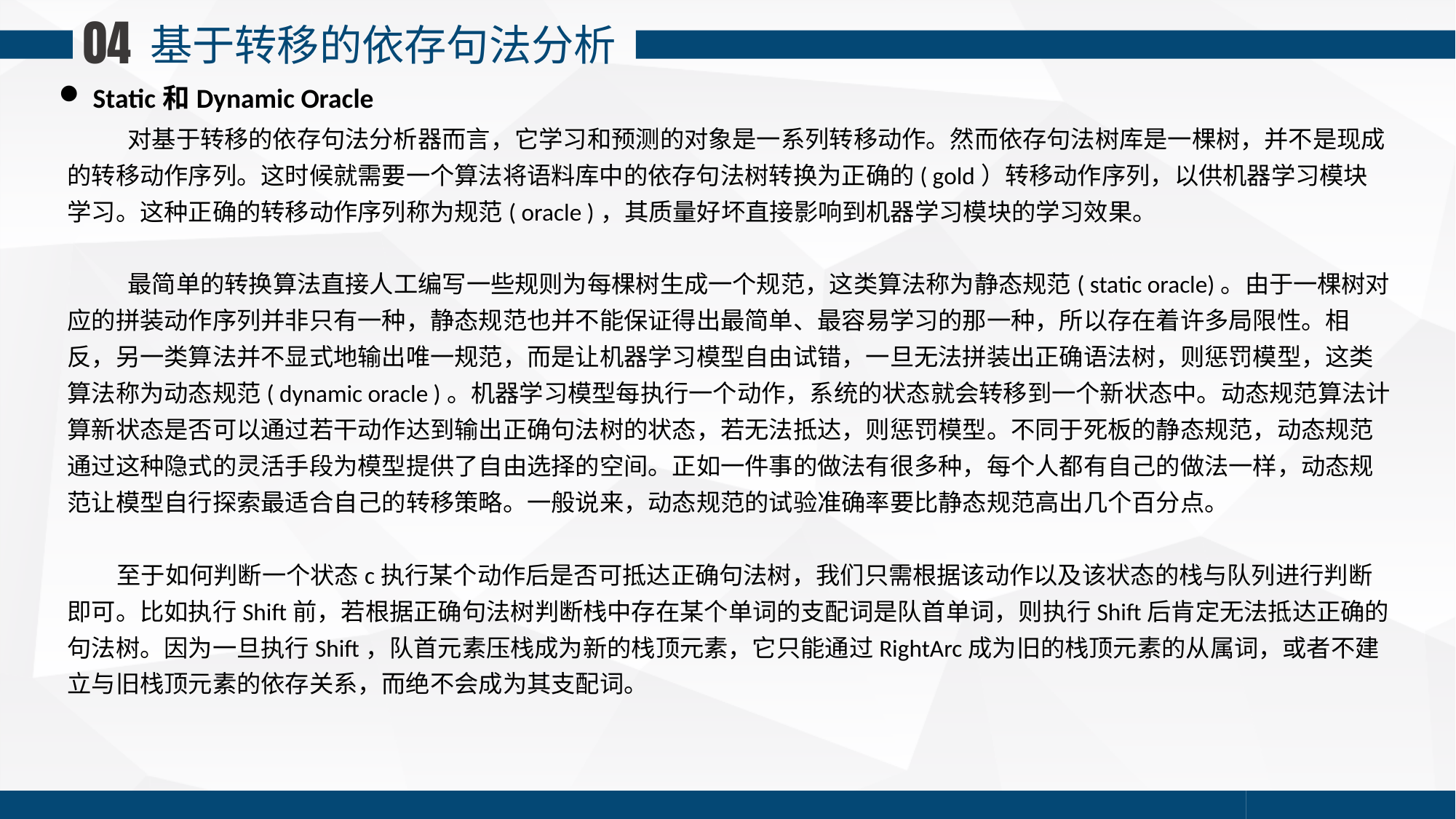

04
基于转移的依存句法分析

Static和Dynamic Oracle
          对基于转移的依存句法分析器而言，它学习和预测的对象是一系列转移动作。然而依存句法树库是一棵树，并不是现成的转移动作序列。这时候就需要一个算法将语料库中的依存句法树转换为正确的( gold）转移动作序列，以供机器学习模块学习。这种正确的转移动作序列称为规范( oracle )，其质量好坏直接影响到机器学习模块的学习效果。

          最简单的转换算法直接人工编写一些规则为每棵树生成一个规范，这类算法称为静态规范( static oracle)。由于一棵树对应的拼装动作序列并非只有一种，静态规范也并不能保证得出最简单、最容易学习的那一种，所以存在着许多局限性。相反，另一类算法并不显式地输出唯一规范，而是让机器学习模型自由试错，一旦无法拼装出正确语法树，则惩罚模型，这类算法称为动态规范( dynamic oracle )。机器学习模型每执行一个动作，系统的状态就会转移到一个新状态中。动态规范算法计算新状态是否可以通过若干动作达到输出正确句法树的状态，若无法抵达，则惩罚模型。不同于死板的静态规范，动态规范通过这种隐式的灵活手段为模型提供了自由选择的空间。正如一件事的做法有很多种，每个人都有自己的做法一样，动态规范让模型自行探索最适合自己的转移策略。一般说来，动态规范的试验准确率要比静态规范高出几个百分点。

        至于如何判断一个状态c执行某个动作后是否可抵达正确句法树，我们只需根据该动作以及该状态的栈与队列进行判断即可。比如执行Shift前，若根据正确句法树判断栈中存在某个单词的支配词是队首单词，则执行Shift后肯定无法抵达正确的句法树。因为一旦执行Shift，队首元素压栈成为新的栈顶元素，它只能通过RightArc成为旧的栈顶元素的从属词，或者不建立与旧栈顶元素的依存关系，而绝不会成为其支配词。